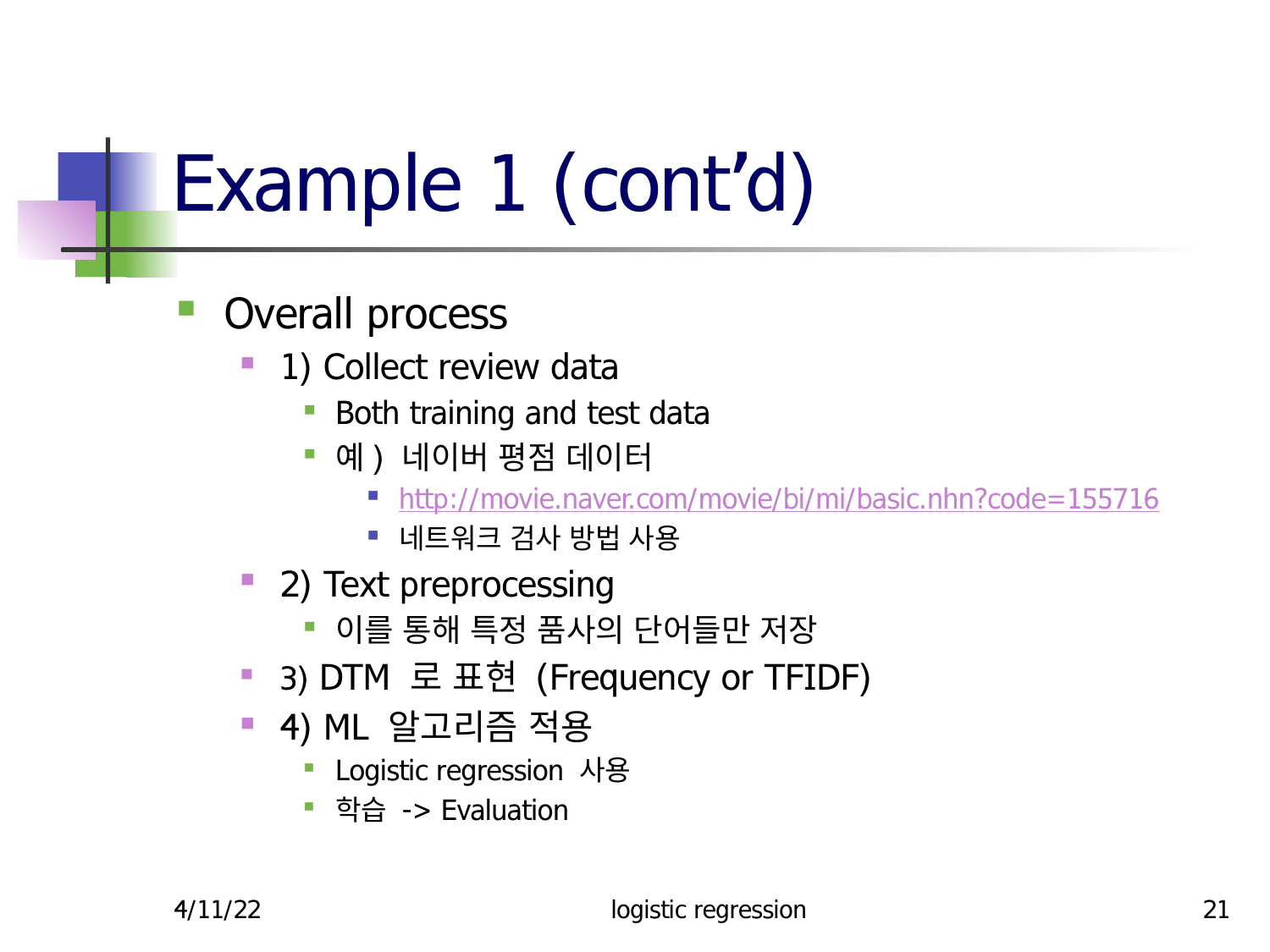

# Example 1 (cont’d)
Overall process
1) Collect review data
Both training and test data
예) 네이버 평점 데이터
http://movie.naver.com/movie/bi/mi/basic.nhn?code=155716
네트워크 검사 방법 사용
2) Text preprocessing
이를 통해 특정 품사의 단어들만 저장
3) DTM 로 표현 (Frequency or TFIDF)
4) ML 알고리즘 적용
Logistic regression 사용
학습 -> Evaluation
4/11/22
logistic regression
21